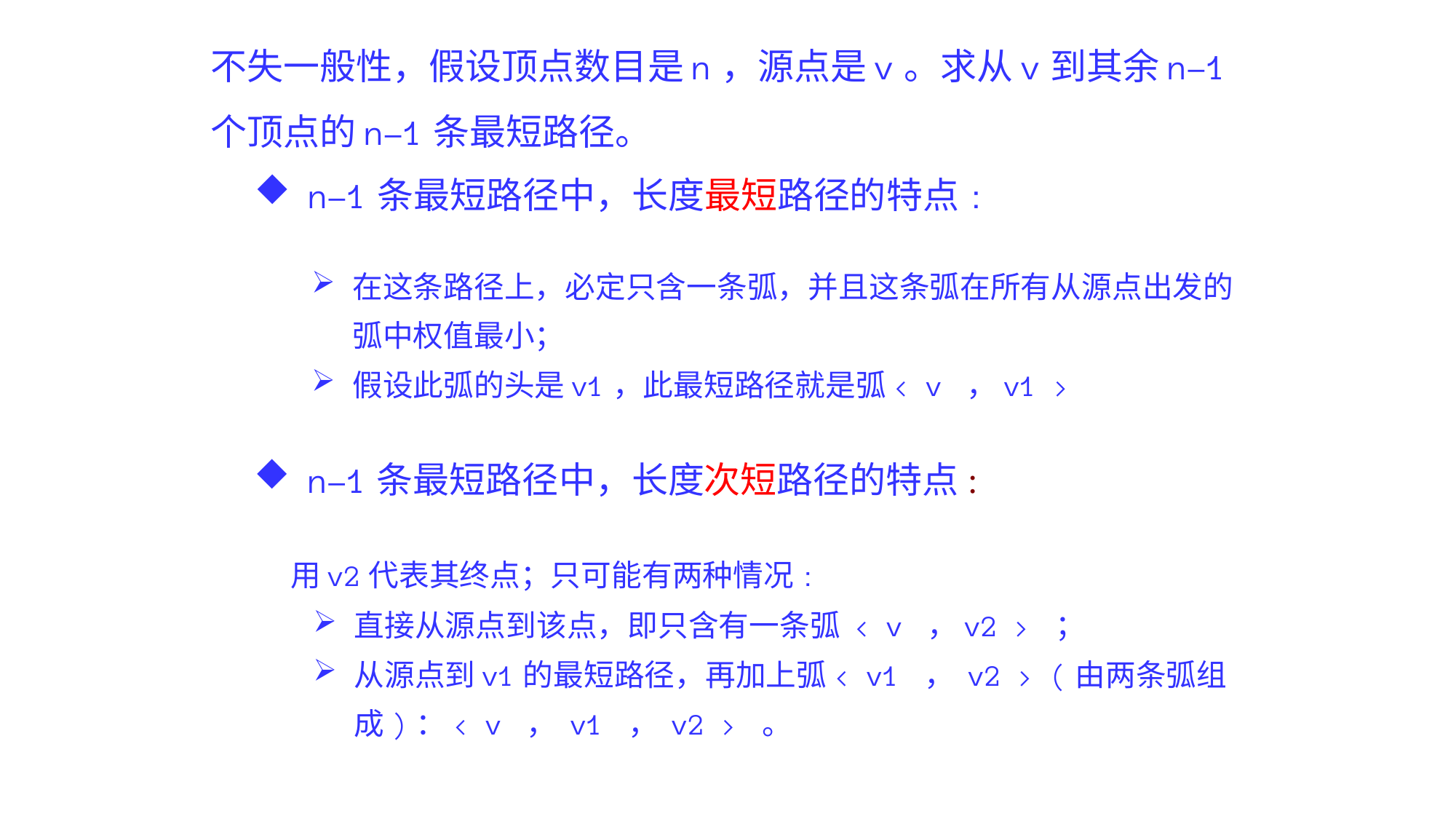

不失一般性，假设顶点数目是n，源点是v。求从v到其余n-1个顶点的n-1条最短路径。
n-1条最短路径中，长度最短路径的特点:
在这条路径上，必定只含一条弧，并且这条弧在所有从源点出发的弧中权值最小；
假设此弧的头是v1，此最短路径就是弧< v ，v1 >
n-1条最短路径中，长度次短路径的特点:
  用v2代表其终点；只可能有两种情况:
直接从源点到该点，即只含有一条弧 < v ，v2 > ；
从源点到v1的最短路径，再加上弧< v1 ， v2 > (由两条弧组成)：< v ， v1 ， v2 > 。